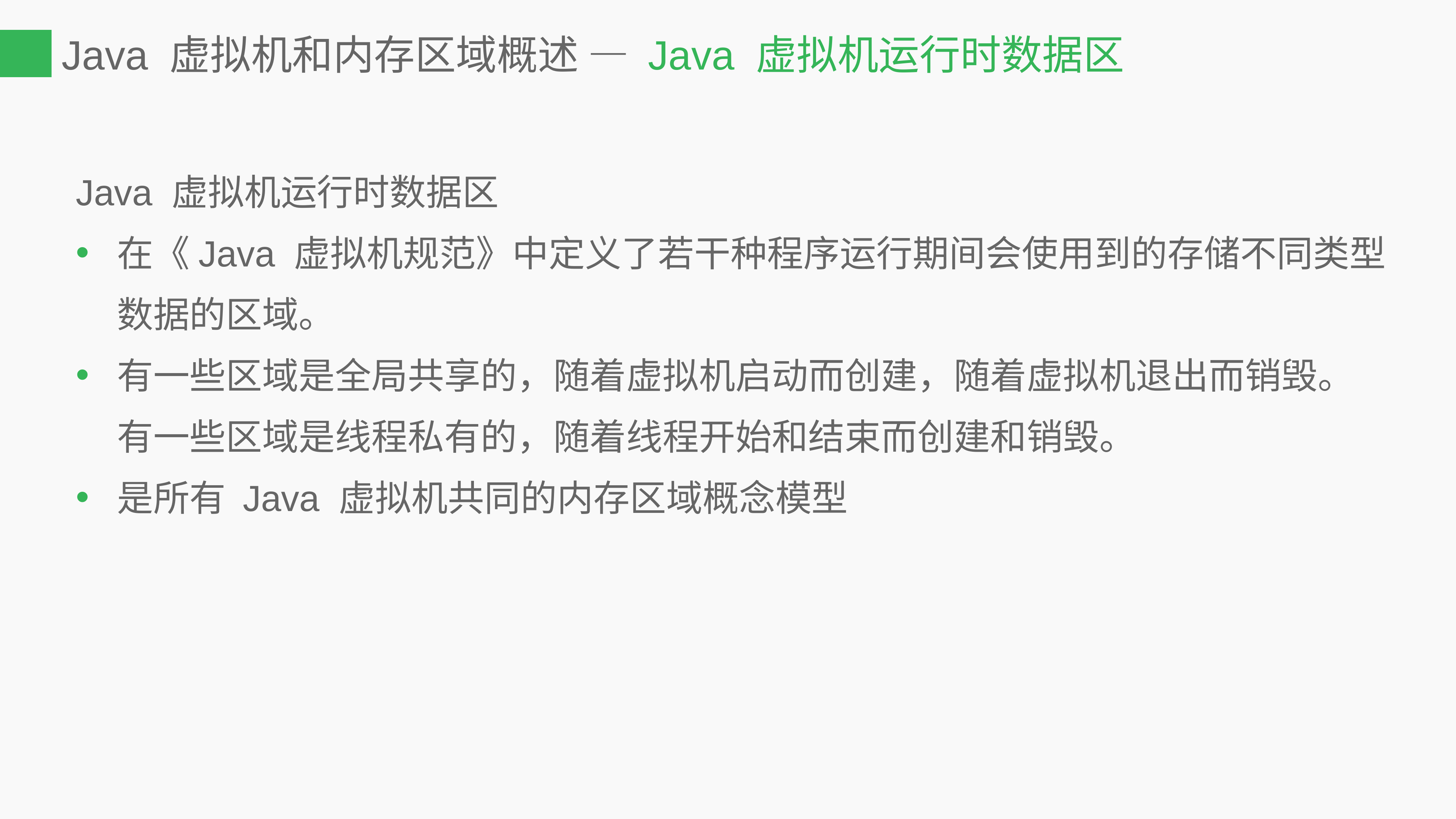

# Java 虚拟机和内存区域概述 — Java 虚拟机运行时数据区
Java 虚拟机运行时数据区
在《Java 虚拟机规范》中定义了若干种程序运行期间会使用到的存储不同类型数据的区域。
有一些区域是全局共享的，随着虚拟机启动而创建，随着虚拟机退出而销毁。有一些区域是线程私有的，随着线程开始和结束而创建和销毁。
是所有 Java 虚拟机共同的内存区域概念模型